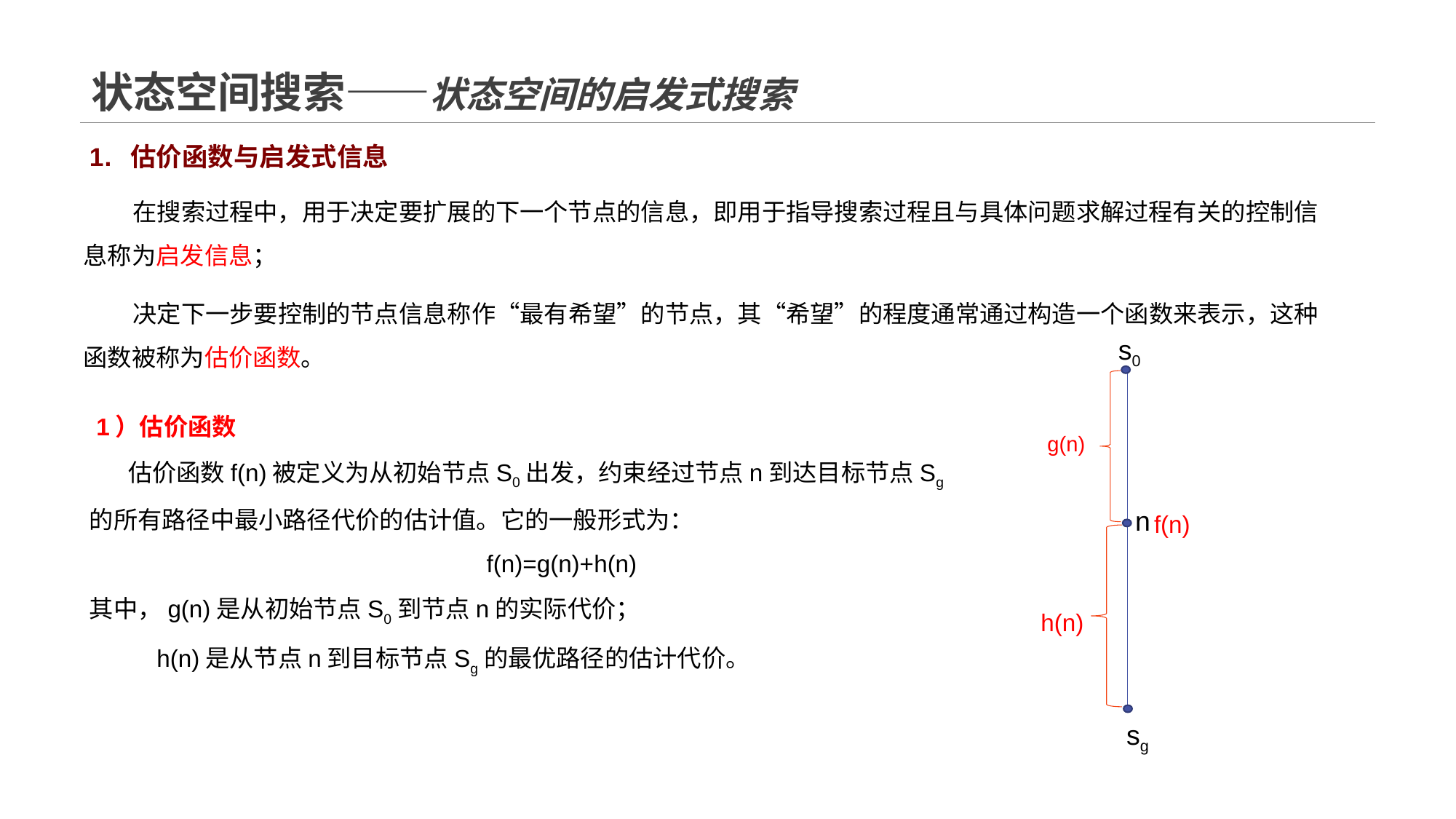

# 状态空间搜索——状态空间的启发式搜索
估价函数与启发式信息
        在搜索过程中，用于决定要扩展的下一个节点的信息，即用于指导搜索过程且与具体问题求解过程有关的控制信息称为启发信息；
        决定下一步要控制的节点信息称作“最有希望”的节点，其“希望”的程度通常通过构造一个函数来表示，这种函数被称为估价函数。

 1）估价函数
      估价函数f(n)被定义为从初始节点S0出发，约束经过节点n到达目标节点Sg的所有路径中最小路径代价的估计值。它的一般形式为：
                                                           f(n)=g(n)+h(n)
其中，g(n)是从初始节点S0到节点n的实际代价；
          h(n)是从节点n到目标节点Sg的最优路径的估计代价。

f(n)
n
sg
s0

h(n)
g(n)